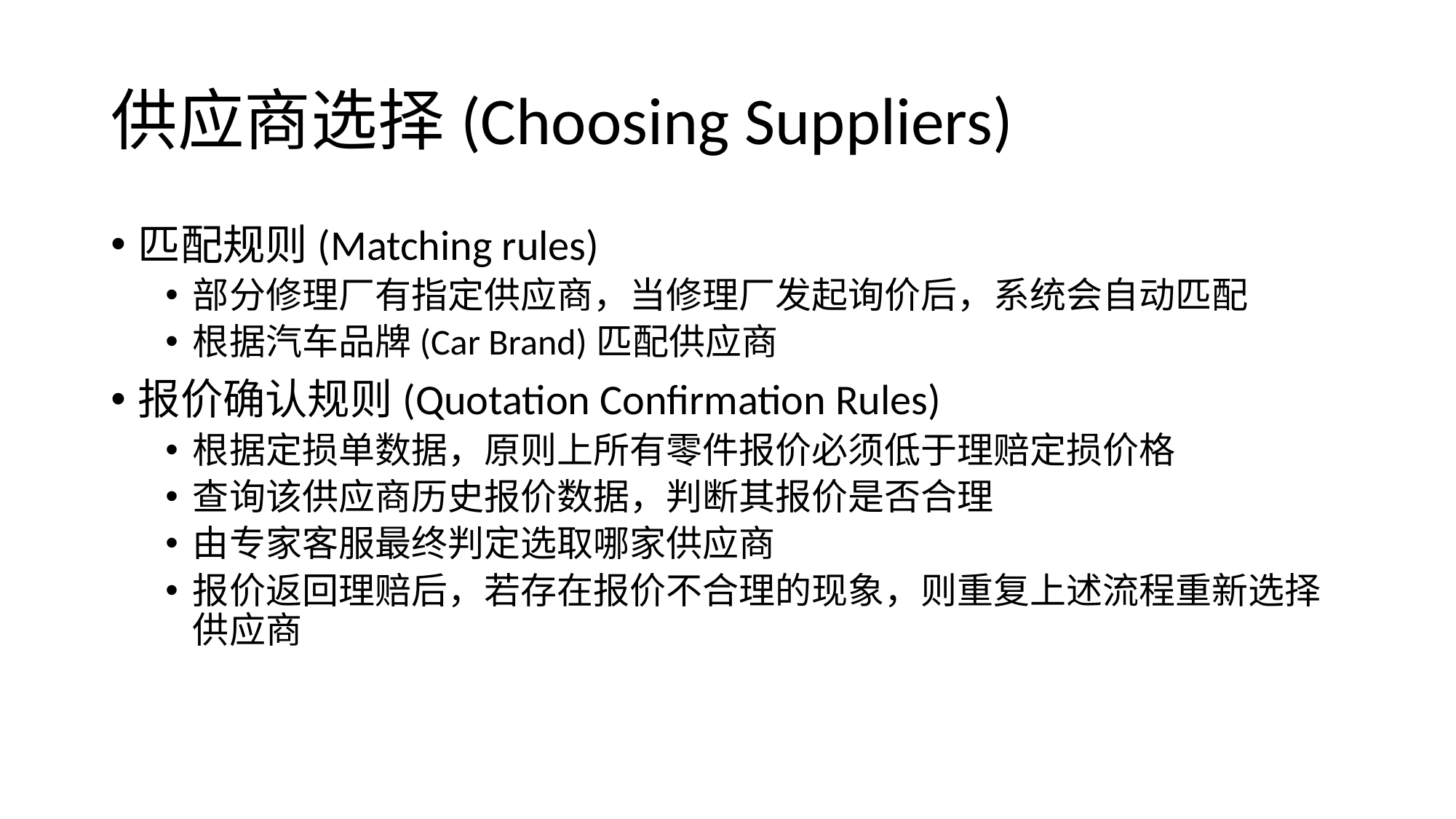

# 供应商选择(Choosing Suppliers)
匹配规则(Matching rules)
部分修理厂有指定供应商，当修理厂发起询价后，系统会自动匹配
根据汽车品牌(Car Brand)匹配供应商
报价确认规则(Quotation Confirmation Rules)
根据定损单数据，原则上所有零件报价必须低于理赔定损价格
查询该供应商历史报价数据，判断其报价是否合理
由专家客服最终判定选取哪家供应商
报价返回理赔后，若存在报价不合理的现象，则重复上述流程重新选择供应商